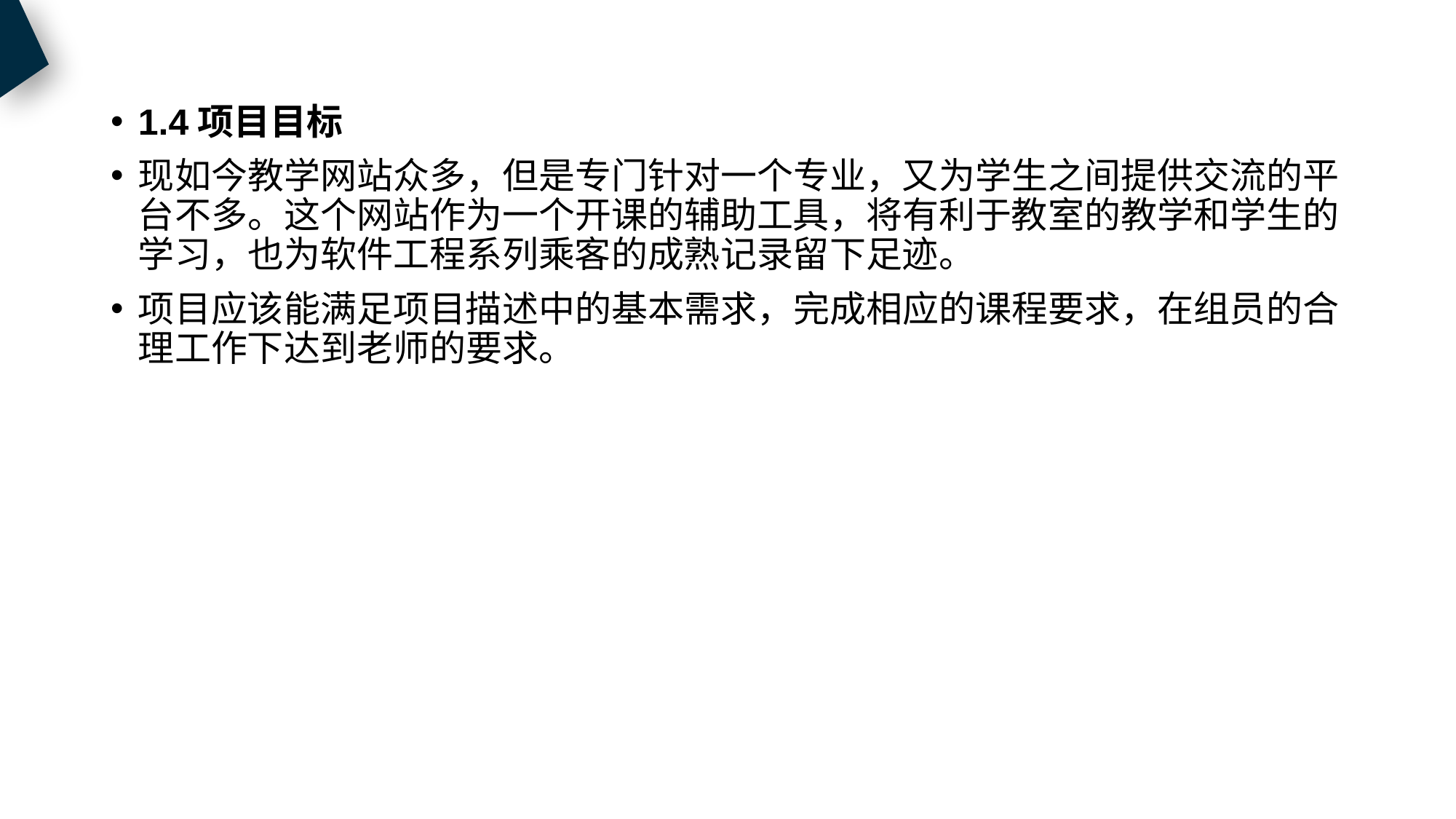

1.4项目目标
现如今教学网站众多，但是专门针对一个专业，又为学生之间提供交流的平台不多。这个网站作为一个开课的辅助工具，将有利于教室的教学和学生的学习，也为软件工程系列乘客的成熟记录留下足迹。
项目应该能满足项目描述中的基本需求，完成相应的课程要求，在组员的合理工作下达到老师的要求。